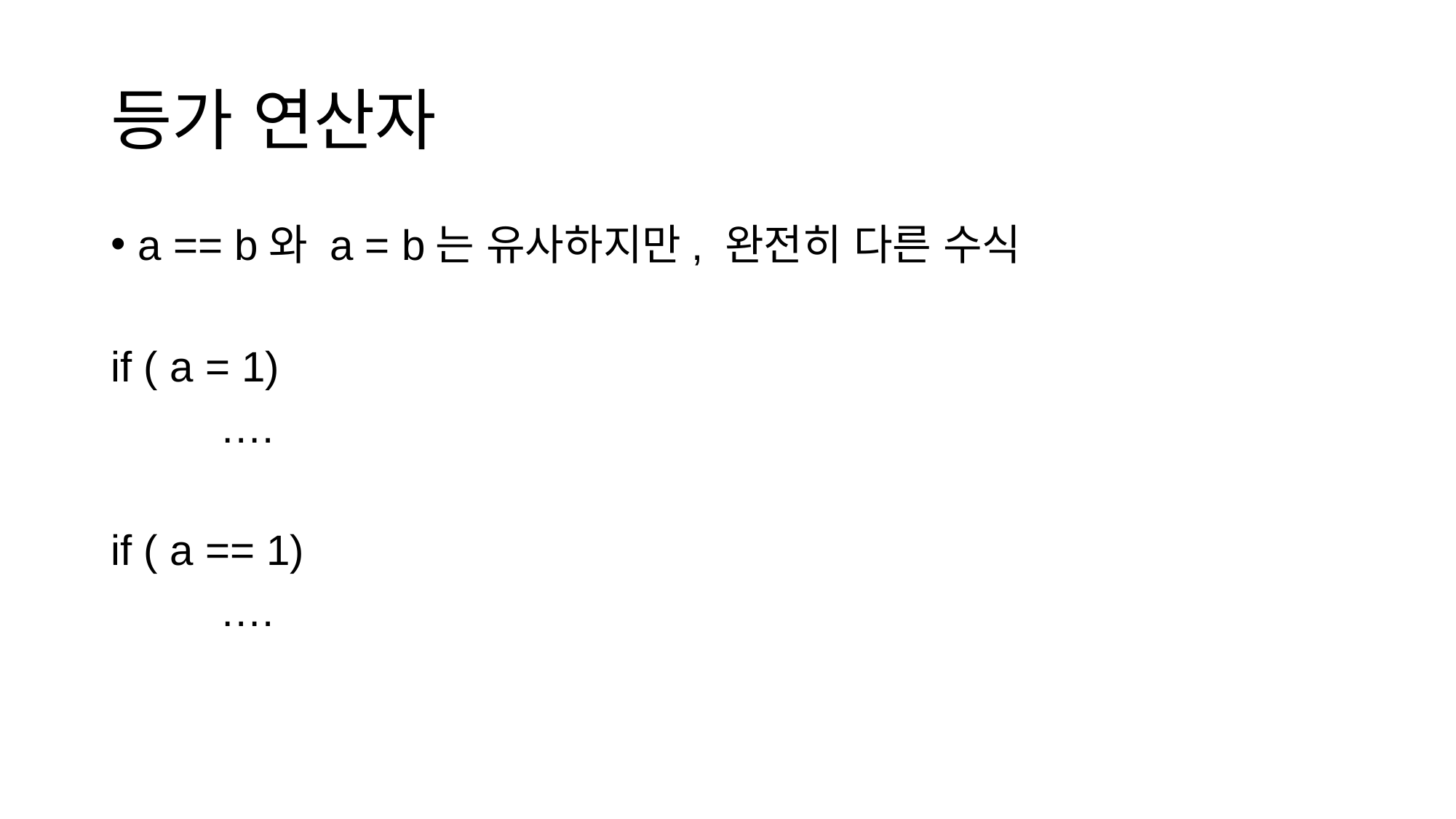

# 등가 연산자
a == b와 a = b는 유사하지만, 완전히 다른 수식

if ( a = 1)
	….

if ( a == 1)
	….